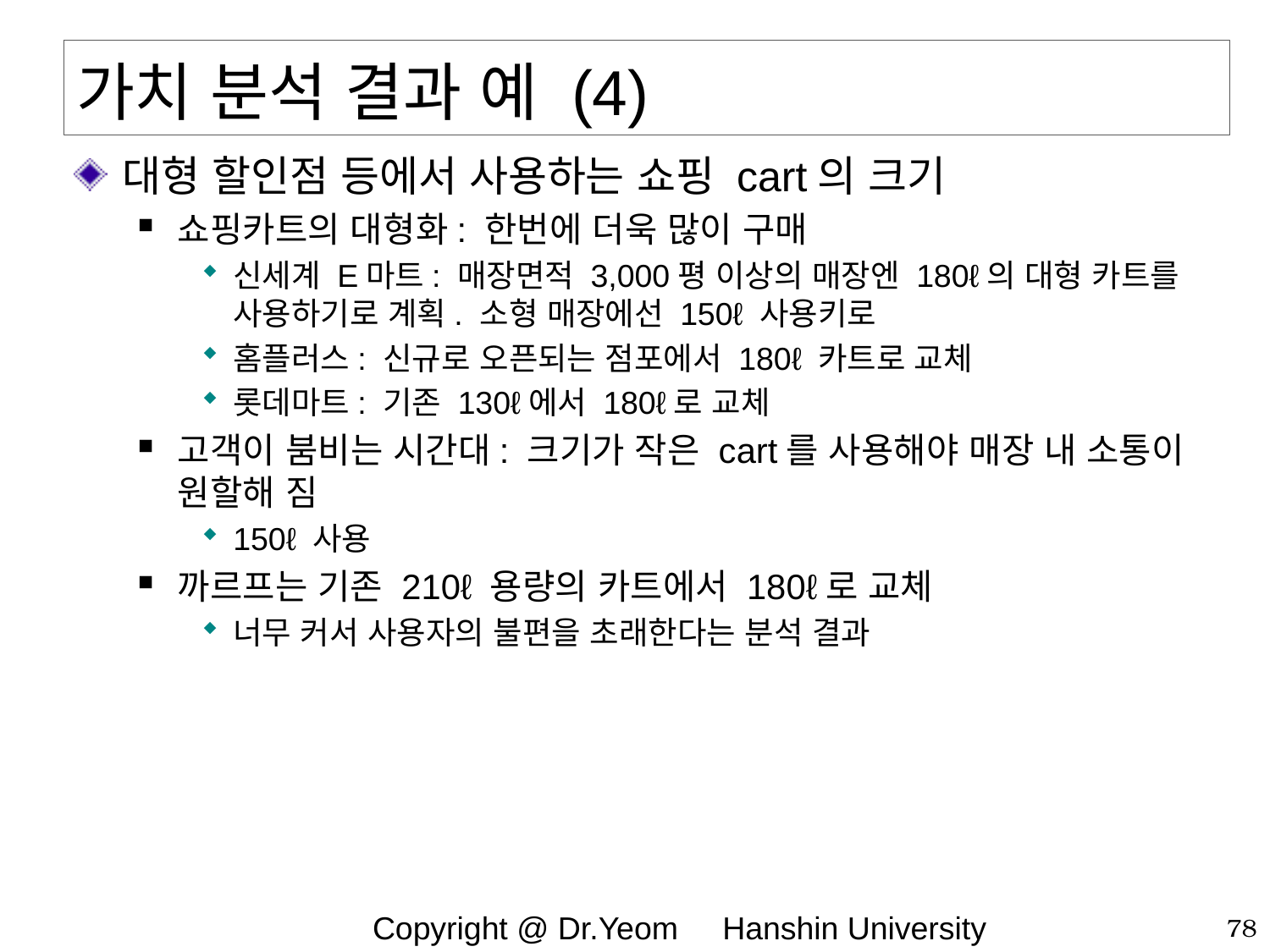

# 가치 분석 결과 예 (4)
대형 할인점 등에서 사용하는 쇼핑 cart의 크기
쇼핑카트의 대형화: 한번에 더욱 많이 구매
신세계 E마트: 매장면적 3,000평 이상의 매장엔 180ℓ의 대형 카트를 사용하기로 계획. 소형 매장에선 150ℓ 사용키로
홈플러스: 신규로 오픈되는 점포에서 180ℓ 카트로 교체
롯데마트: 기존 130ℓ에서 180ℓ로 교체
고객이 붐비는 시간대: 크기가 작은 cart를 사용해야 매장 내 소통이 원할해 짐
150ℓ 사용
까르프는 기존 210ℓ 용량의 카트에서 180ℓ로 교체
너무 커서 사용자의 불편을 초래한다는 분석 결과
78